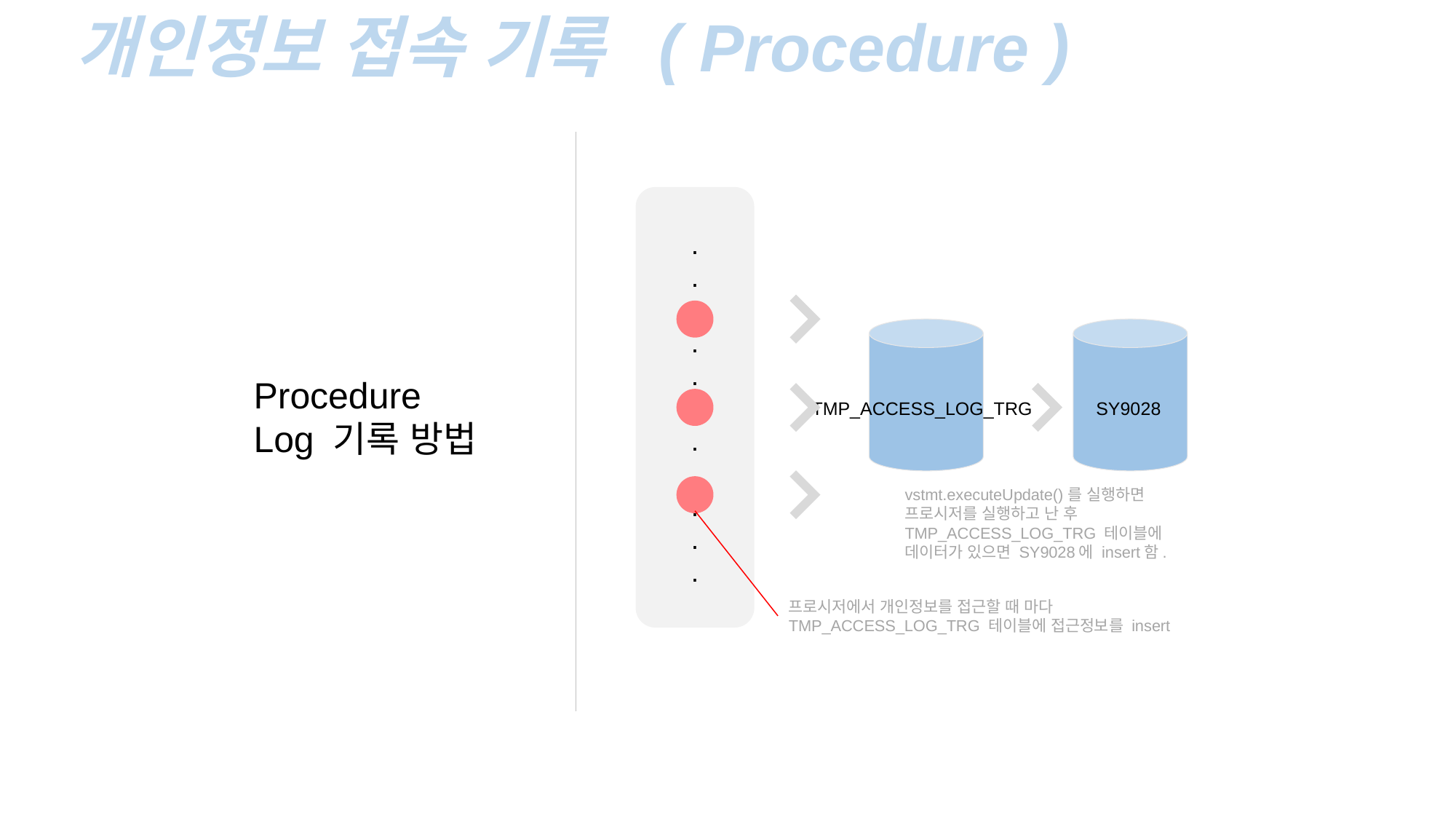

개인정보 접속 기록  ( Procedure )
.
.
.
.
.
.
.
.
.
.
.

Procedure
Log 기록 방법

TMP_ACCESS_LOG_TRG
SY9028

vstmt.executeUpdate()를 실행하면
프로시저를 실행하고 난 후
TMP_ACCESS_LOG_TRG 테이블에
데이터가 있으면 SY9028에 insert함.
프로시저에서 개인정보를 접근할 때 마다
TMP_ACCESS_LOG_TRG 테이블에 접근정보를 insert